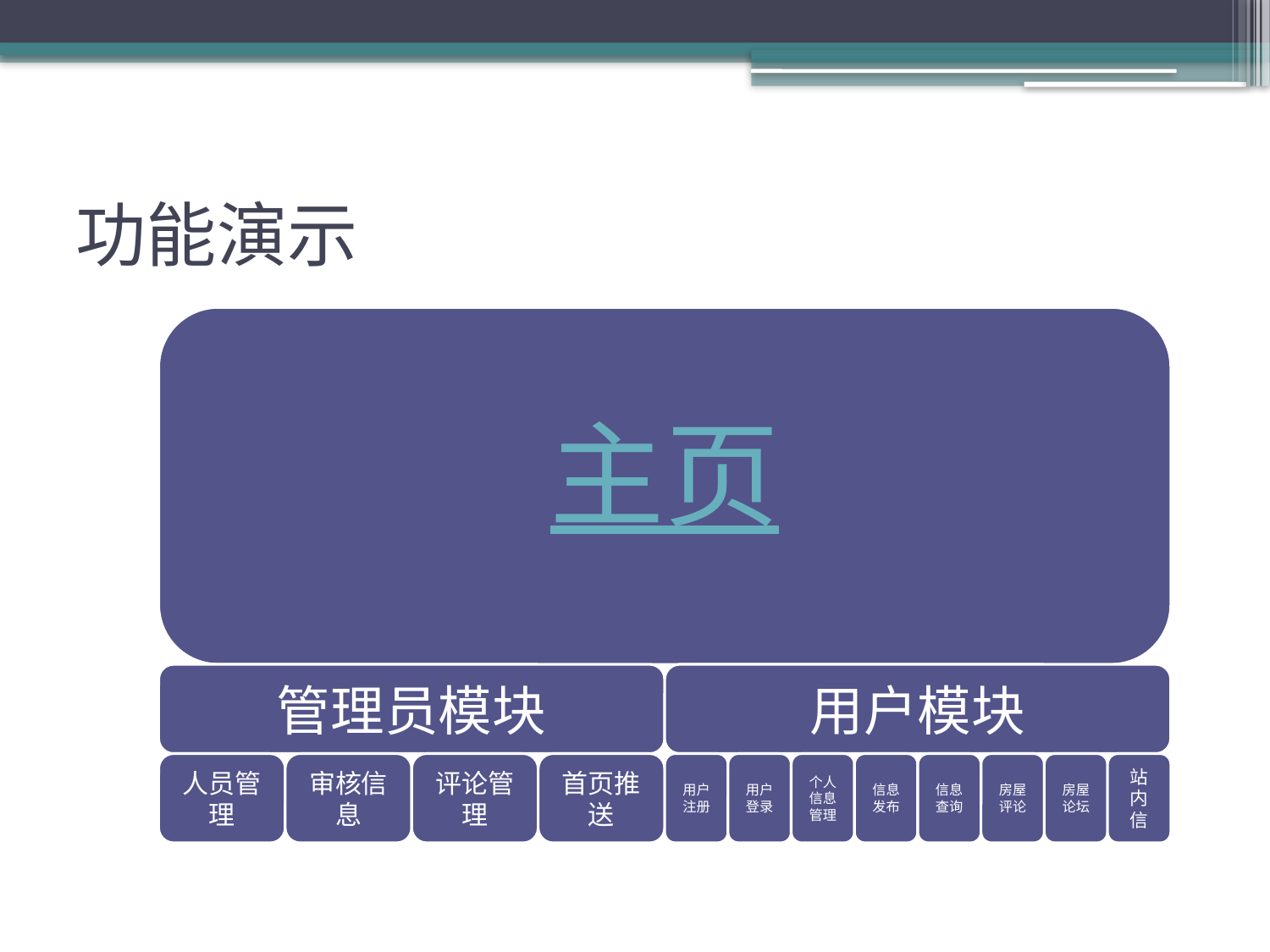

# 功能演示
主页
管理员模块
人员管理
审核信息
用户模块
用户注册
评论管理
首页推送
用户登录
个人信息管理
信息发布
信息查询
房屋评论
房屋论坛
站内信